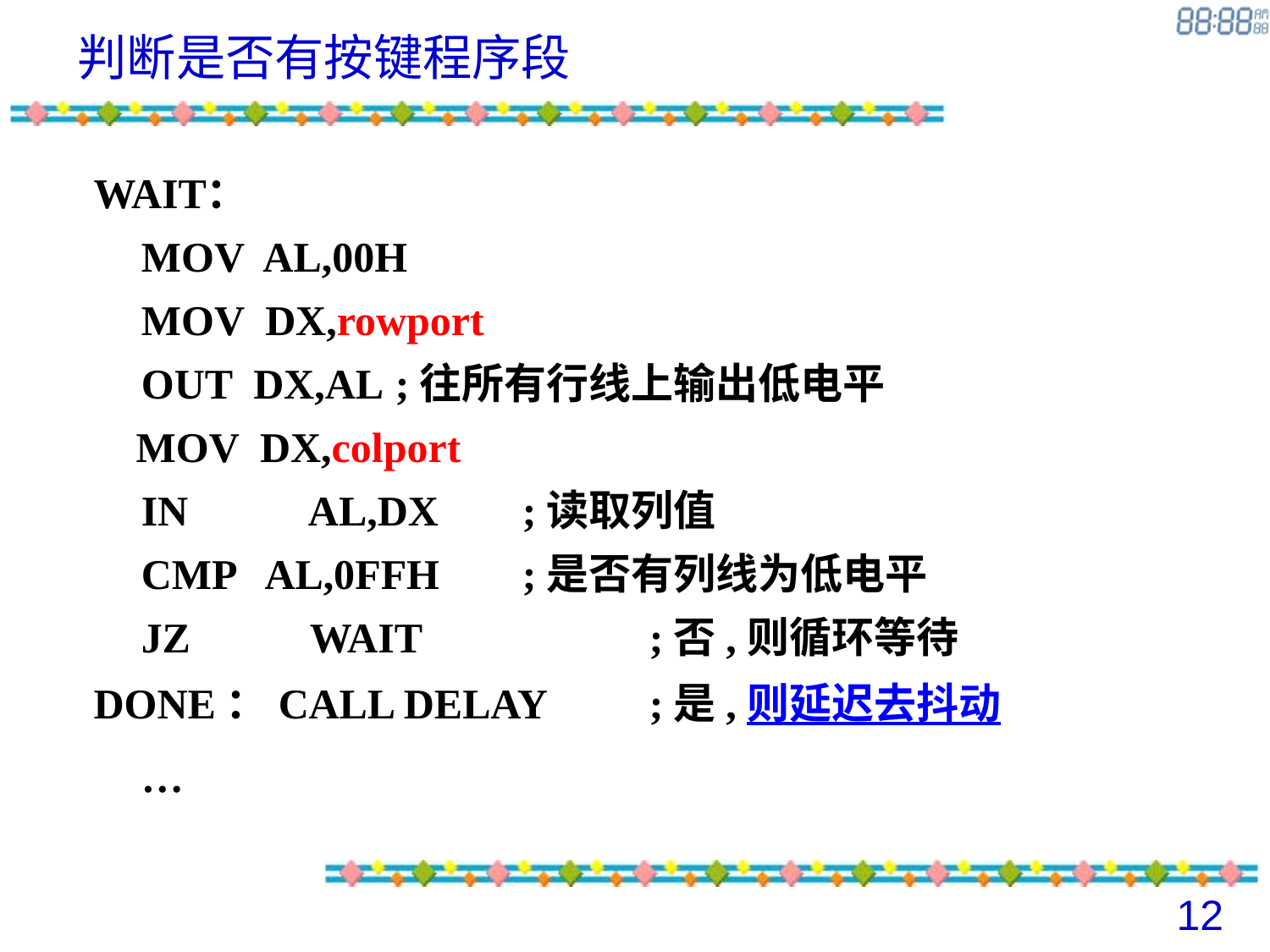

# 判断是否有按键程序段
WAIT：
	MOV  AL,00H
	MOV  DX,rowport
	OUT  DX,AL	;往所有行线上输出低电平
    MOV  DX,colport
	IN	    AL,DX	;读取列值
	CMP   AL,0FFH	;是否有列线为低电平
  	JZ	    WAIT		;否,则循环等待
DONE：CALL DELAY 	;是,则延迟去抖动
	…